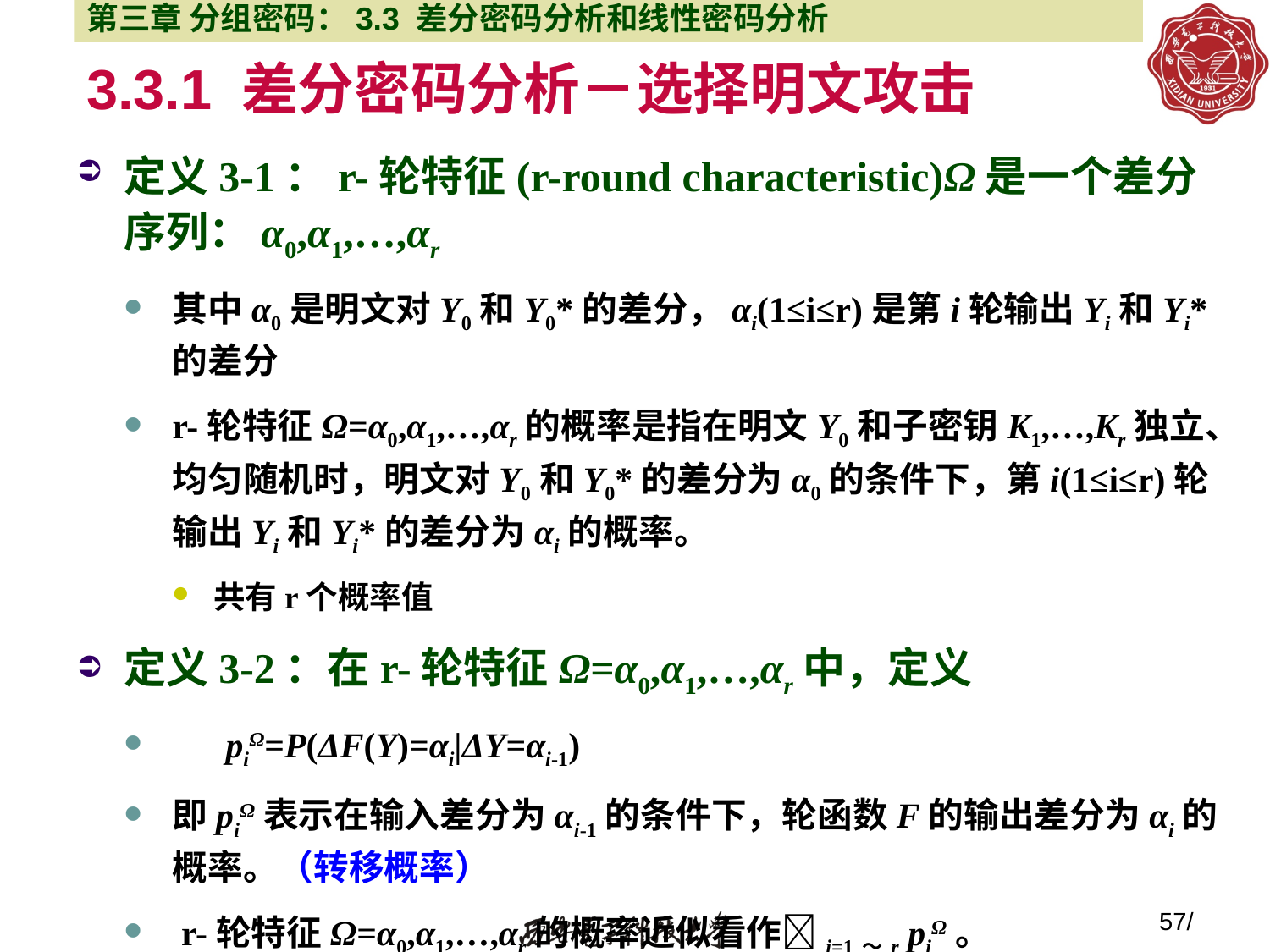

第三章 分组密码：3.3 差分密码分析和线性密码分析
# 3.3.1 差分密码分析－选择明文攻击
定义3-1：r-轮特征(r-round characteristic)Ω是一个差分序列：α0,α1,…,αr
其中α0是明文对Y0和Y0*的差分，αi(1≤i≤r)是第i轮输出Yi和Yi*的差分
r-轮特征Ω=α0,α1,…,αr的概率是指在明文Y0和子密钥K1,…,Kr独立、均匀随机时，明文对Y0和Y0*的差分为α0的条件下，第i(1≤i≤r)轮输出Yi和Yi*的差分为αi的概率。
共有r个概率值
定义3-2：在r-轮特征Ω=α0,α1,…,αr中，定义
      piΩ=P(ΔF(Y)=αi|ΔY=αi-1)
即piΩ表示在输入差分为αi-1的条件下，轮函数F的输出差分为αi的概率。（转移概率）
 r-轮特征Ω=α0,α1,…,αr的概率近似看作Πi=1～r piΩ。
57/